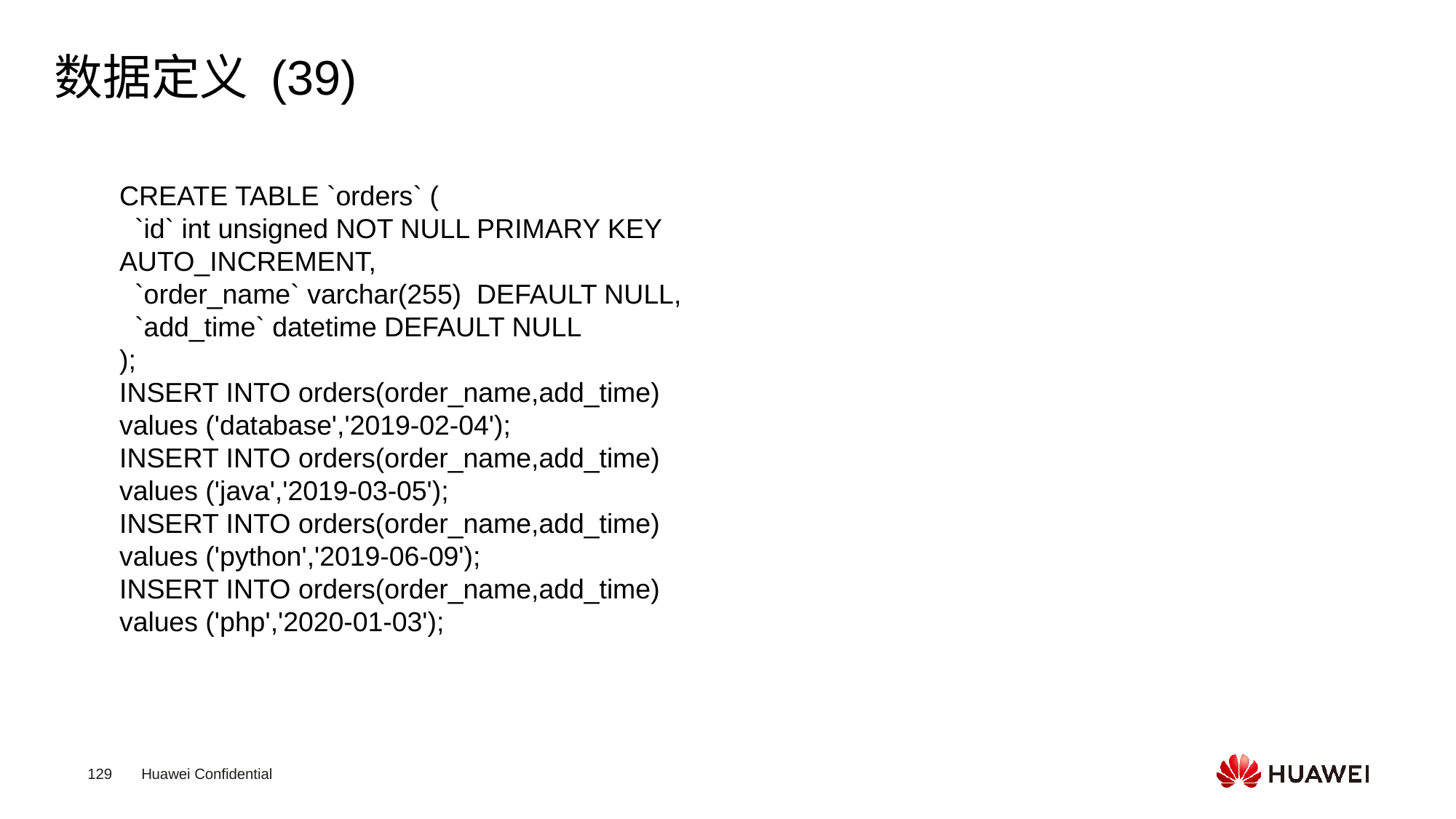

# 数据定义 (39)
CREATE TABLE `orders` (  `id` int unsigned NOT NULL PRIMARY KEY AUTO_INCREMENT,  `order_name` varchar(255)  DEFAULT NULL,  `add_time` datetime DEFAULT NULL);INSERT INTO orders(order_name,add_time) values ('database','2019-02-04');INSERT INTO orders(order_name,add_time) values ('java','2019-03-05');INSERT INTO orders(order_name,add_time) values ('python','2019-06-09');INSERT INTO orders(order_name,add_time) values ('php','2020-01-03');